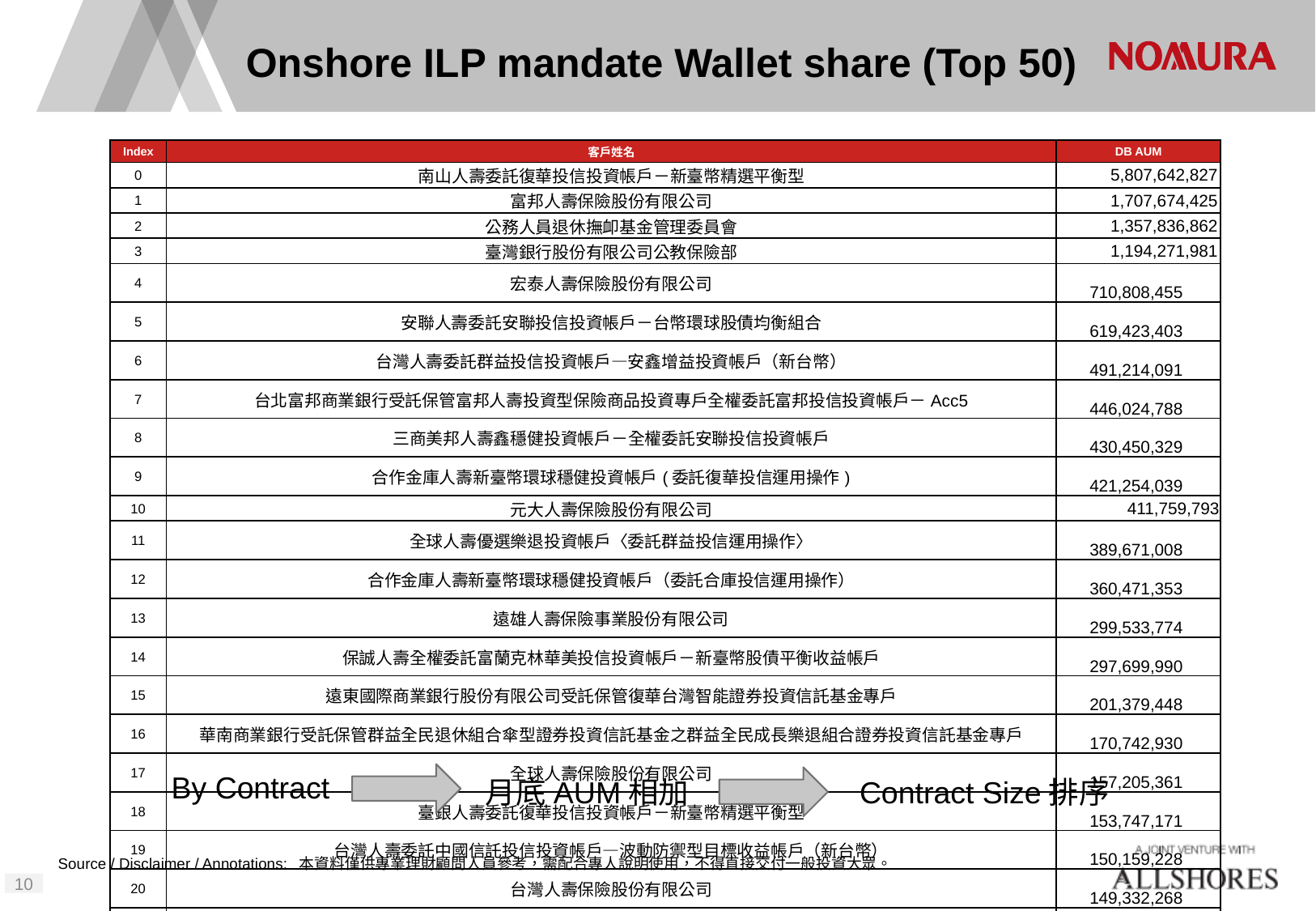

# Onshore ILP mandate Wallet share (Top 50)
| Index | 客戶姓名 | DB AUM |
| --- | --- | --- |
| 0 | 南山人壽委託復華投信投資帳戶－新臺幣精選平衡型 | 5,807,642,827 |
| 1 | 富邦人壽保險股份有限公司 | 1,707,674,425 |
| 2 | 公務人員退休撫卹基金管理委員會 | 1,357,836,862 |
| 3 | 臺灣銀行股份有限公司公教保險部 | 1,194,271,981 |
| 4 | 宏泰人壽保險股份有限公司 | 710,808,455 |
| 5 | 安聯人壽委託安聯投信投資帳戶－台幣環球股債均衡組合 | 619,423,403 |
| 6 | 台灣人壽委託群益投信投資帳戶—安鑫增益投資帳戶（新台幣） | 491,214,091 |
| 7 | 台北富邦商業銀行受託保管富邦人壽投資型保險商品投資專戶全權委託富邦投信投資帳戶－Acc5 | 446,024,788 |
| 8 | 三商美邦人壽鑫穩健投資帳戶－全權委託安聯投信投資帳戶 | 430,450,329 |
| 9 | 合作金庫人壽新臺幣環球穩健投資帳戶(委託復華投信運用操作) | 421,254,039 |
| 10 | 元大人壽保險股份有限公司 | 411,759,793 |
| 11 | 全球人壽優選樂退投資帳戶〈委託群益投信運用操作〉 | 389,671,008 |
| 12 | 合作金庫人壽新臺幣環球穩健投資帳戶（委託合庫投信運用操作） | 360,471,353 |
| 13 | 遠雄人壽保險事業股份有限公司 | 299,533,774 |
| 14 | 保誠人壽全權委託富蘭克林華美投信投資帳戶－新臺幣股債平衡收益帳戶 | 297,699,990 |
| 15 | 遠東國際商業銀行股份有限公司受託保管復華台灣智能證券投資信託基金專戶 | 201,379,448 |
| 16 | 華南商業銀行受託保管群益全民退休組合傘型證券投資信託基金之群益全民成長樂退組合證券投資信託基金專戶 | 170,742,930 |
| 17 | 全球人壽保險股份有限公司 | 157,205,361 |
| 18 | 臺銀人壽委託復華投信投資帳戶－新臺幣精選平衡型 | 153,747,171 |
| 19 | 台灣人壽委託中國信託投信投資帳戶—波動防禦型目標收益帳戶（新台幣） | 150,159,228 |
| 20 | 台灣人壽保險股份有限公司 | 149,332,268 |
| 21 | 蔡雪美全權委託安聯投信公司投資帳戶 | 135,510,242 |
| 22 | 法國巴黎人壽新臺幣台灣新益投資帳戶（委託復華投信運用操作）－月撥現 | 133,918,420 |
| 23 | 安聯人壽委託富蘭克林華美投信投資帳戶\_新臺幣多元收益(月撥回) | 122,823,902 |
| 24 | 法國巴黎人壽新臺幣環球成長投資帳戶（委託富蘭克林華美投信運用操作） | 100,666,011 |
| 25 | 法國巴黎人壽新臺幣全球平衡投資帳戶（委託復華投信運用操作） | 78,269,430 |
By Contract

月底AUM相加

Contract Size排序
Source / Disclaimer / Annotations:  本資料僅供專業理財顧問人員參考，需配合專人說明使用，不得直接交付一般投資大眾。
10